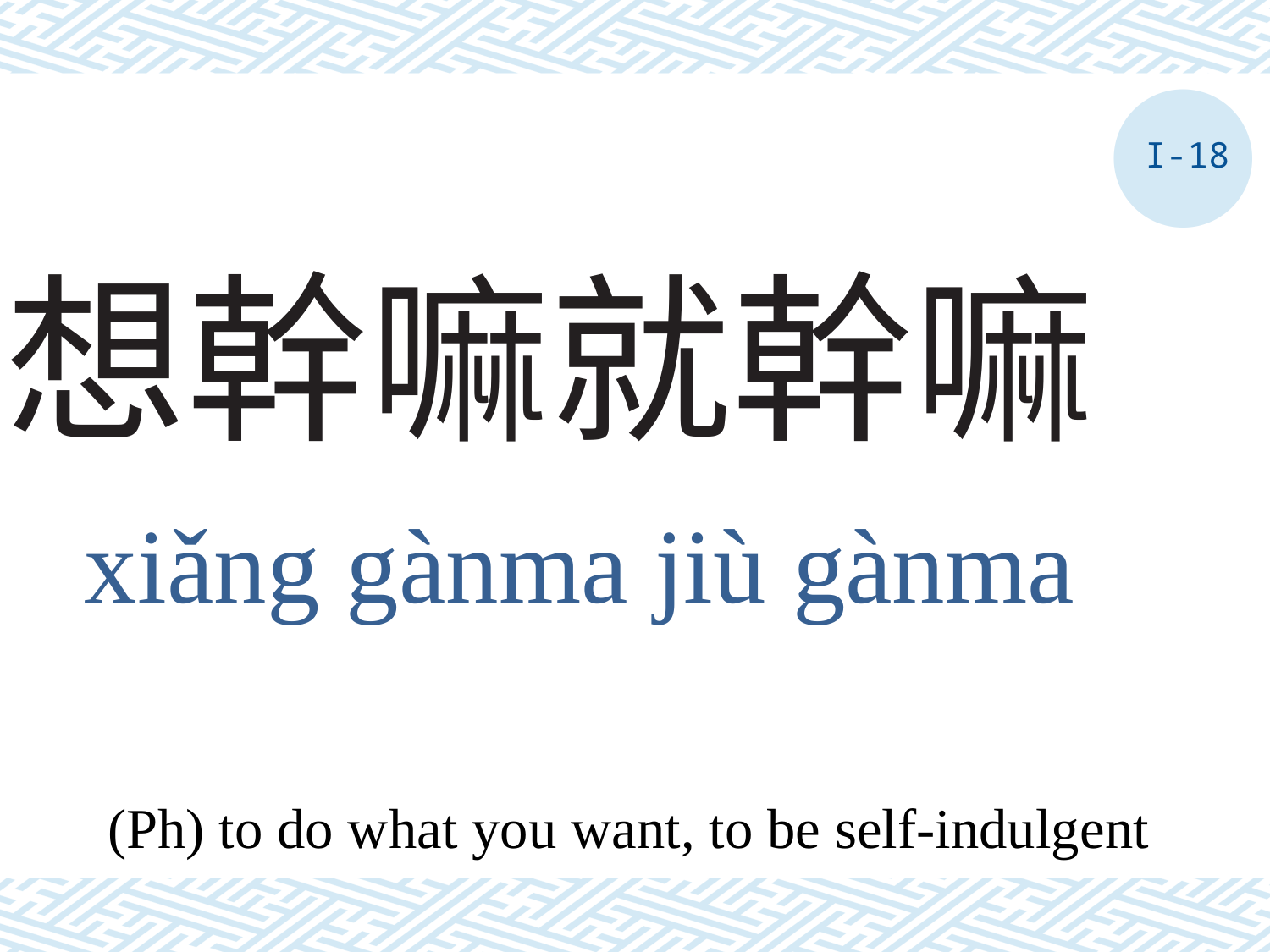

I-18

# 想幹嘛就幹嘛
xiǎng gànma jiù gànma
(Ph) to do what you want, to be self-indulgent